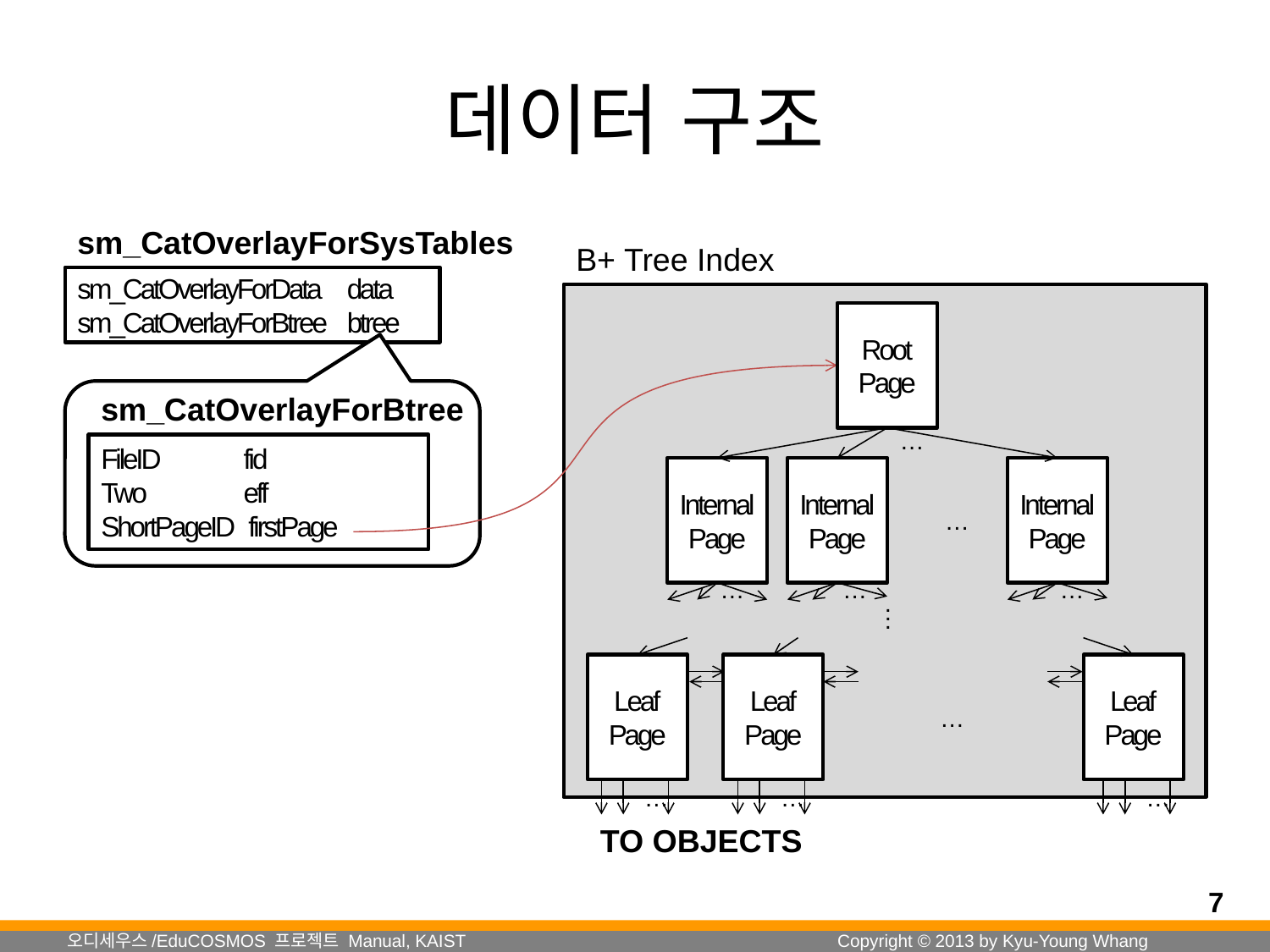

# 데이터 구조
sm_CatOverlayForSysTables
sm_CatOverlayForData	   data
sm_CatOverlayForBtree	   btree

B+ Tree Index

Root
Page
…
Internal
Page
Internal
Page
Internal
Page
…
…
…
…
.
.
.
Leaf
Page
Leaf
Page
Leaf
Page
…
…
…
…
TO OBJECTS

sm_CatOverlayForBtree
FileID	   fid
Two	   eff
ShortPageID   firstPage